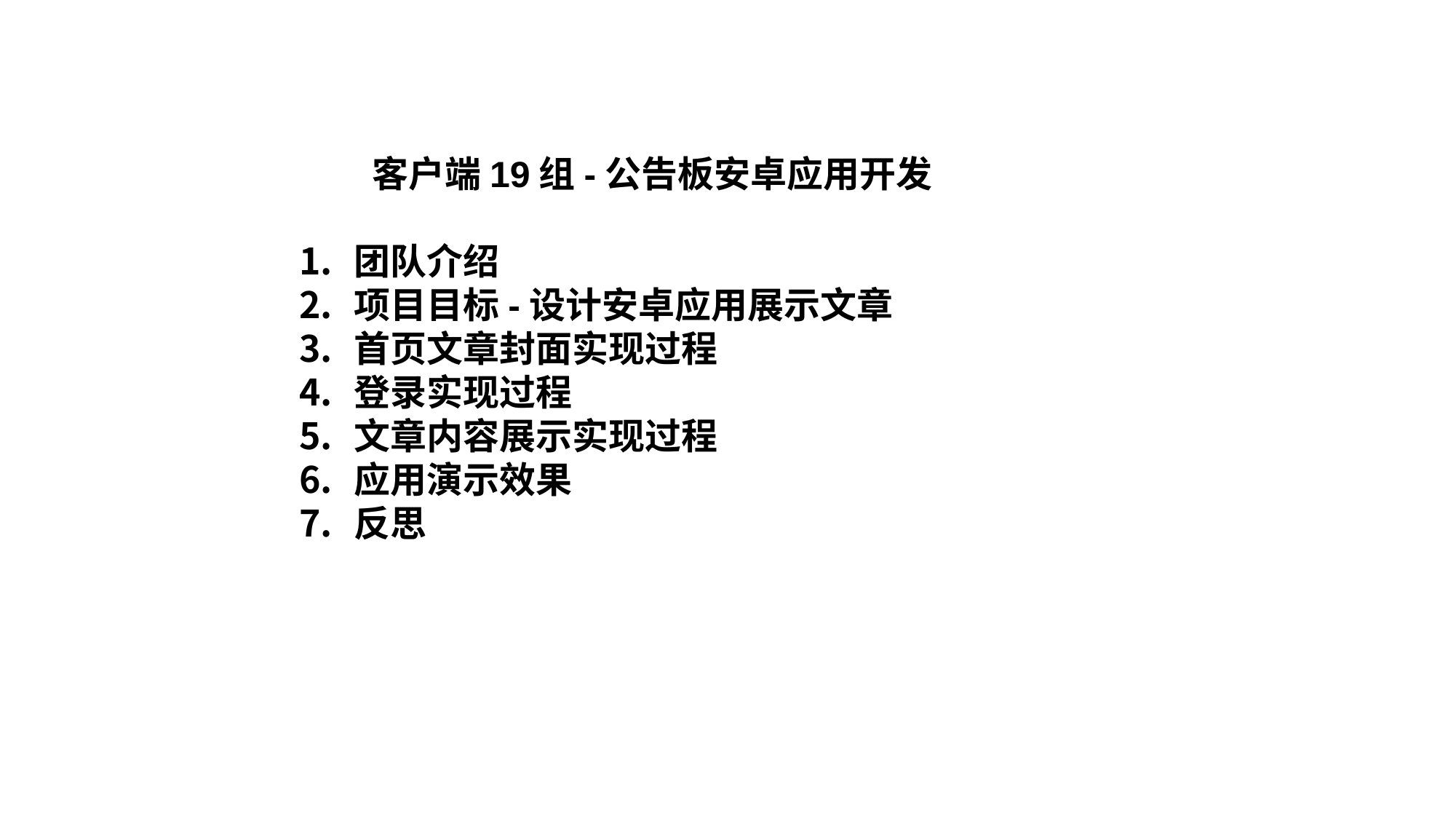

客户端19组-公告板安卓应用开发

团队介绍
项目目标-设计安卓应用展示文章
首页文章封面实现过程
登录实现过程
文章内容展示实现过程
应用演示效果
反思